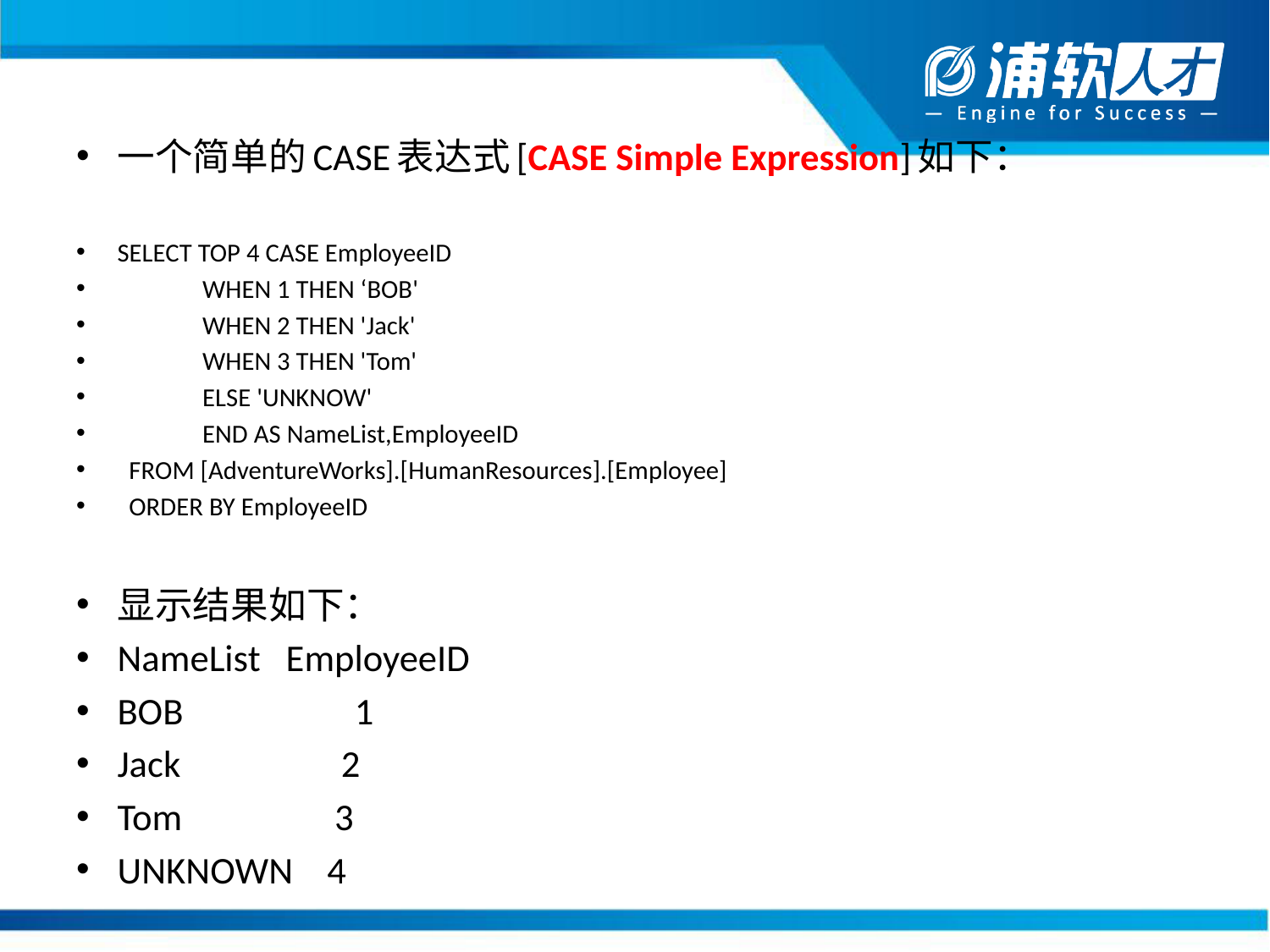

一个简单的CASE表达式[CASE Simple Expression]如下：

SELECT TOP 4 CASE EmployeeID
	WHEN 1 THEN ‘BOB'
	WHEN 2 THEN 'Jack'
	WHEN 3 THEN 'Tom'
	ELSE 'UNKNOW'
	END AS NameList,EmployeeID
  FROM [AdventureWorks].[HumanResources].[Employee]
  ORDER BY EmployeeID

显示结果如下：
NameList   EmployeeID
BOB	                  1
Jack                   2
Tom                  3
UNKNOWN    4